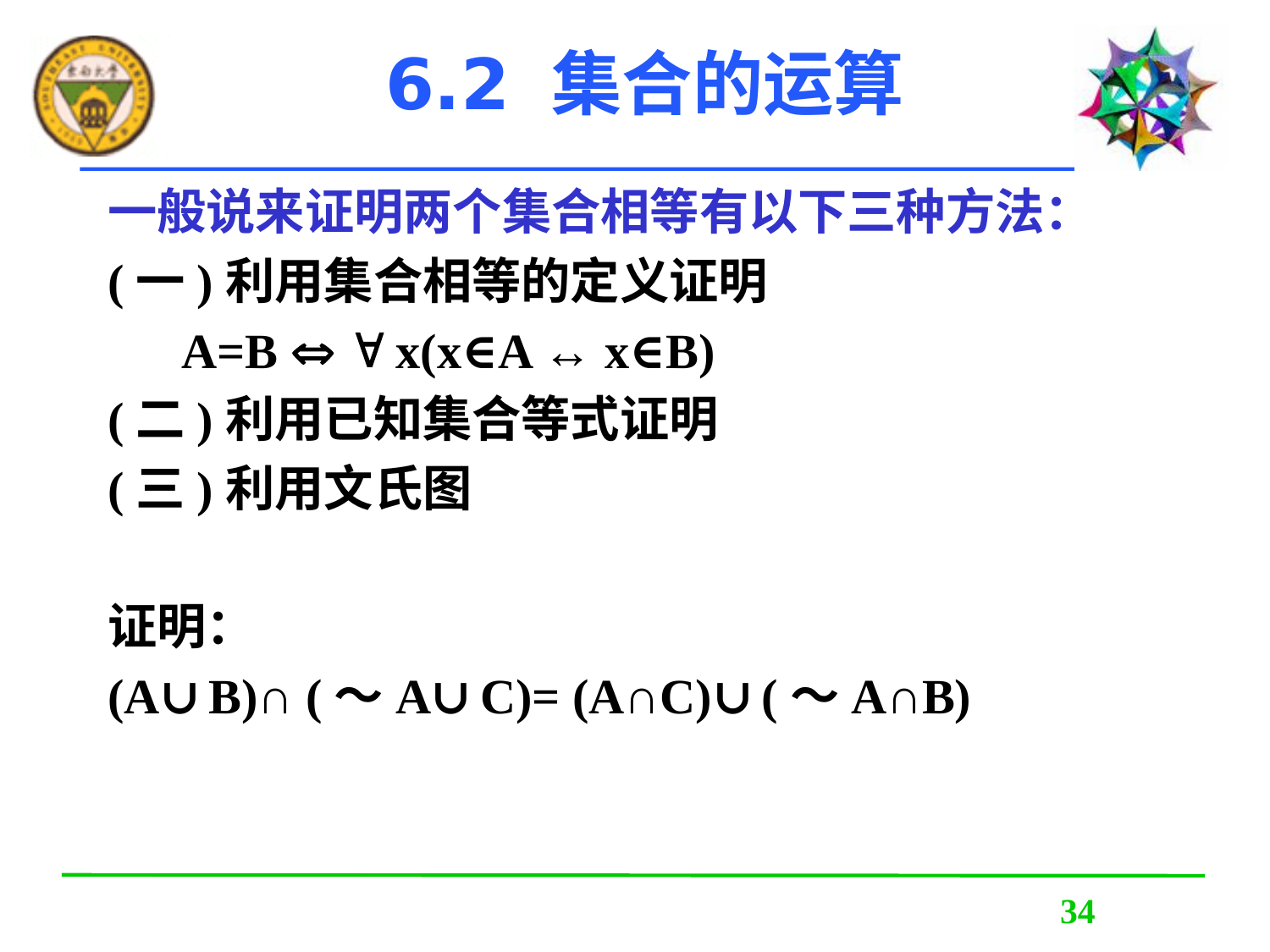

# 6.2 集合的运算
一般说来证明两个集合相等有以下三种方法：
(一)利用集合相等的定义证明
      A=B ⇔ ∀ x(x∈A ↔ x∈B)
(二)利用已知集合等式证明
(三)利用文氏图

证明：
(A∪B)∩ (～A∪C)= (A∩C)∪(～A∩B)